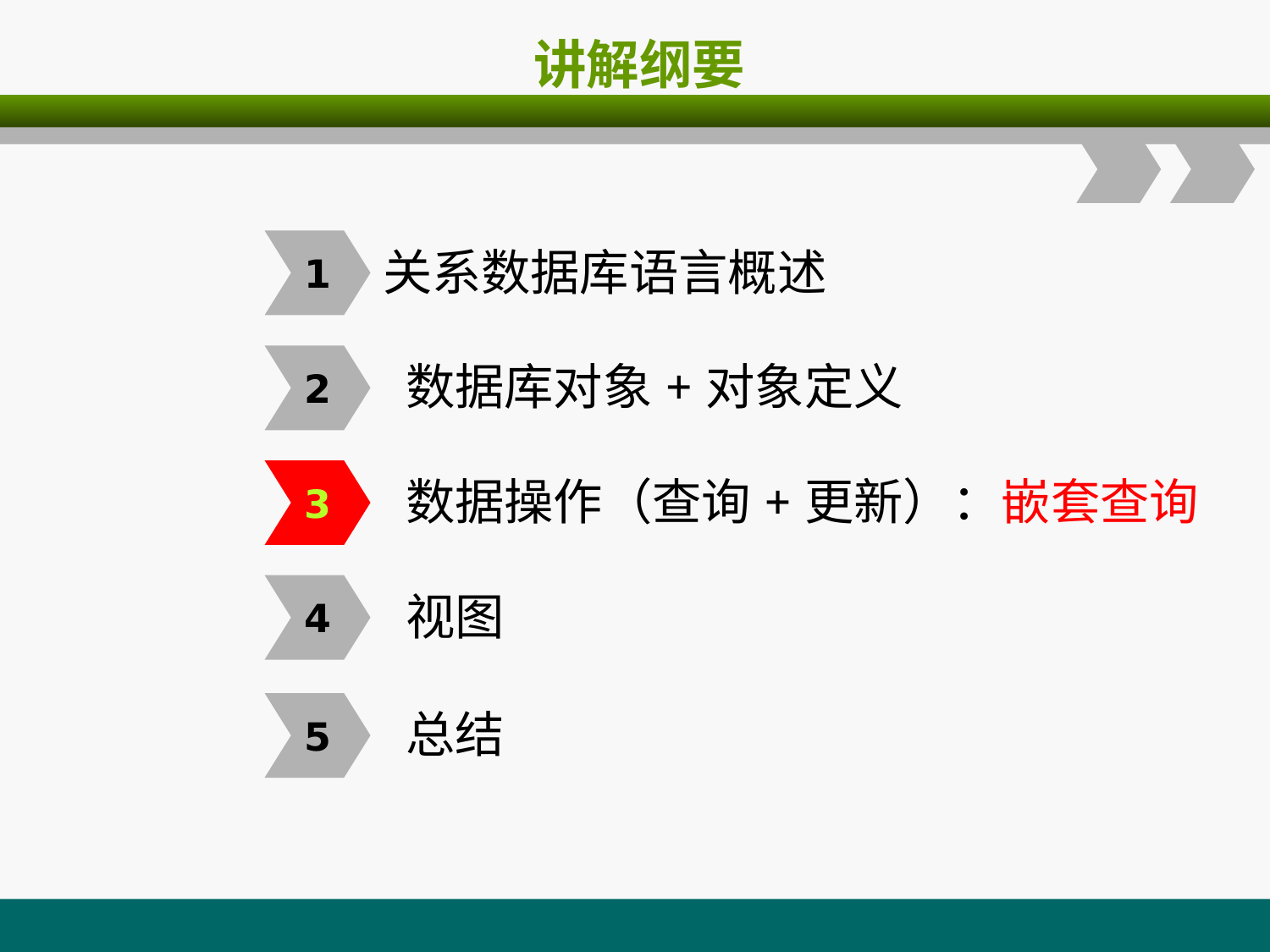

# 讲解纲要
1
关系数据库语言概述
2
 数据库对象+对象定义
3
 数据操作（查询+更新）：嵌套查询
4
 视图
5
 总结